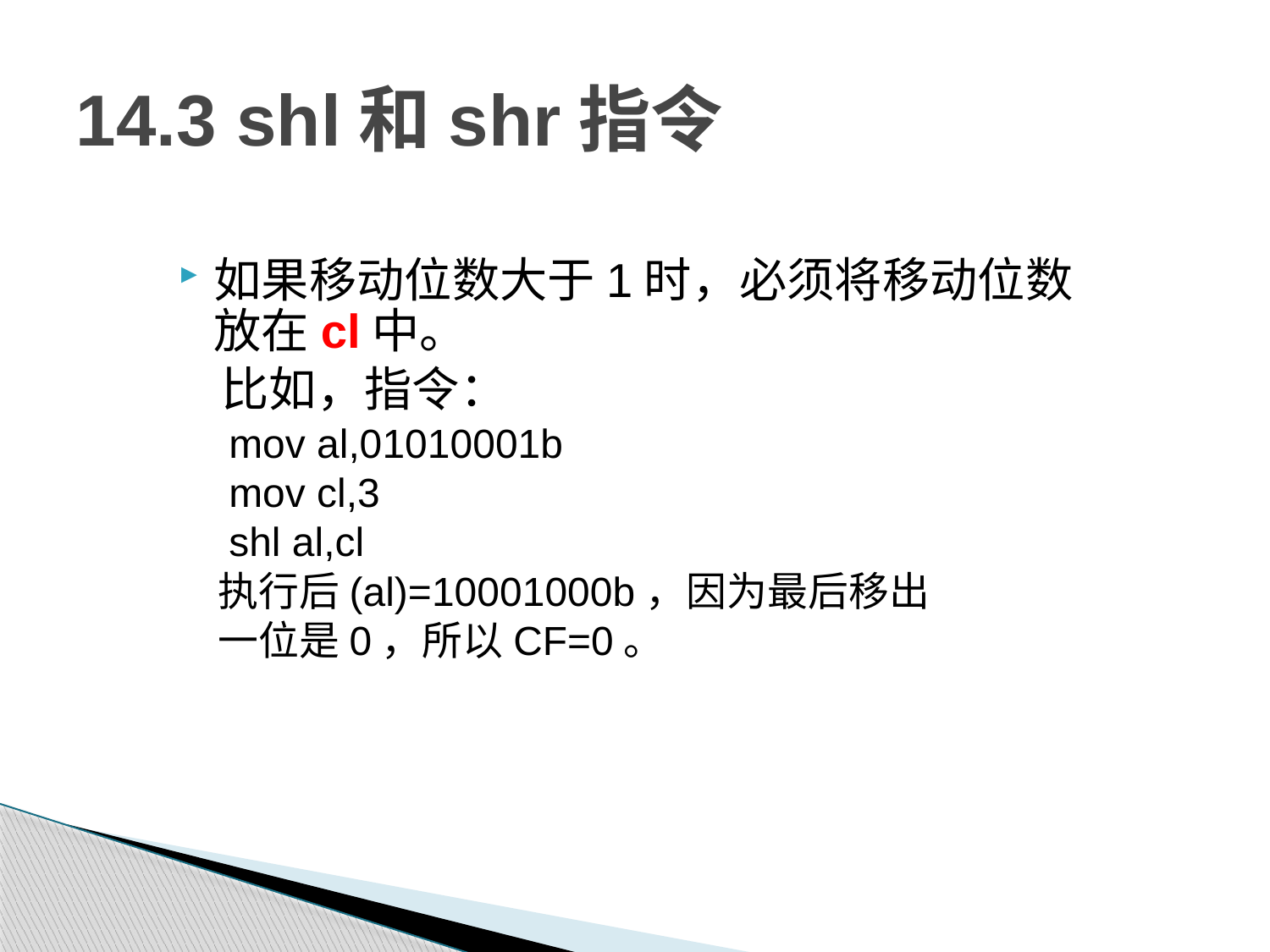

# 14.3 shl和shr指令
如果移动位数大于1时，必须将移动位数放在cl中。
   比如，指令：
 mov al,01010001b
 mov cl,3
 shl al,cl
执行后(al)=10001000b，因为最后移出
一位是0，所以CF=0。